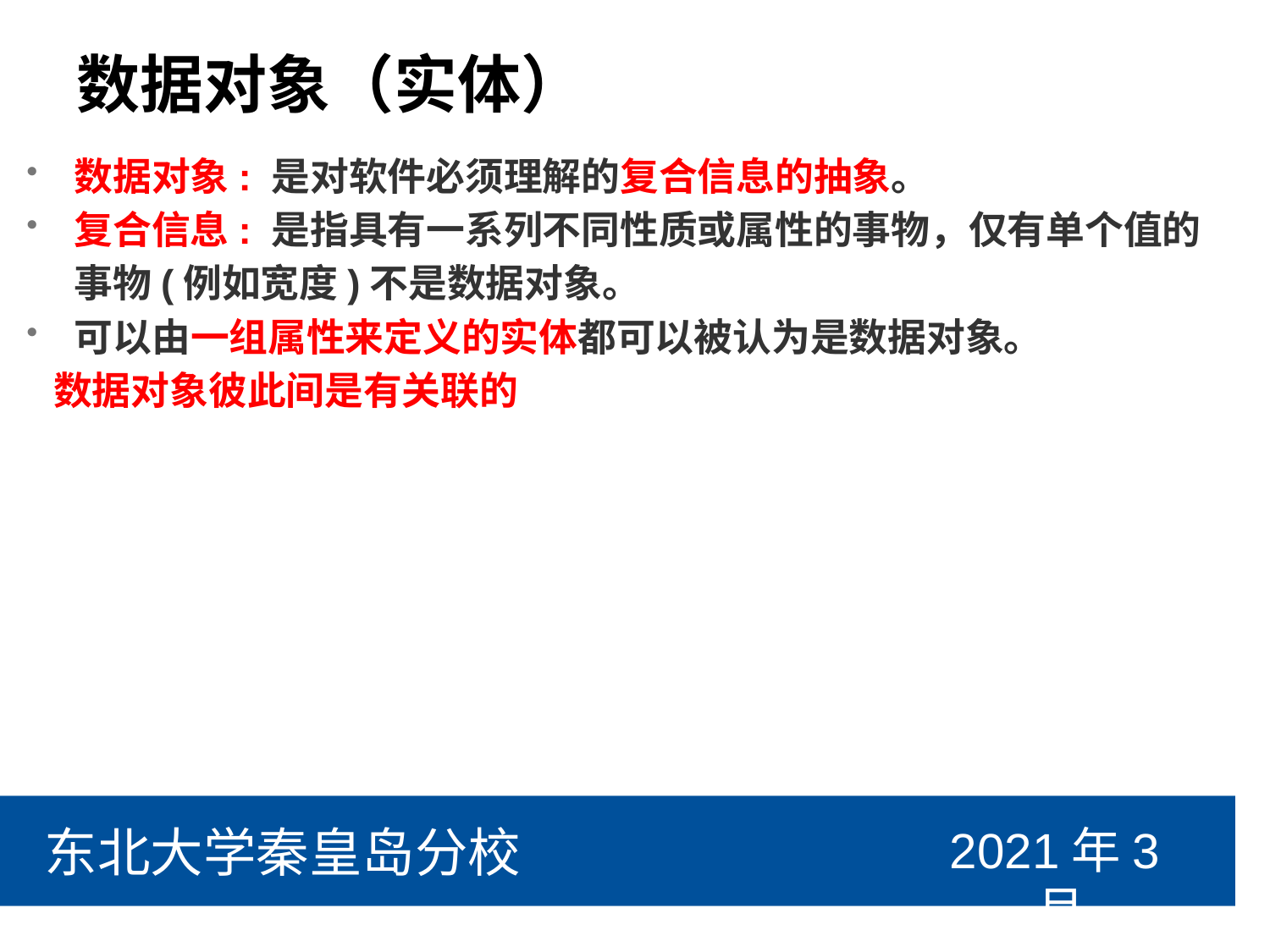

# 数据对象（实体）
数据对象: 是对软件必须理解的复合信息的抽象。
复合信息: 是指具有一系列不同性质或属性的事物，仅有单个值的事物(例如宽度)不是数据对象。
可以由一组属性来定义的实体都可以被认为是数据对象。
  数据对象彼此间是有关联的